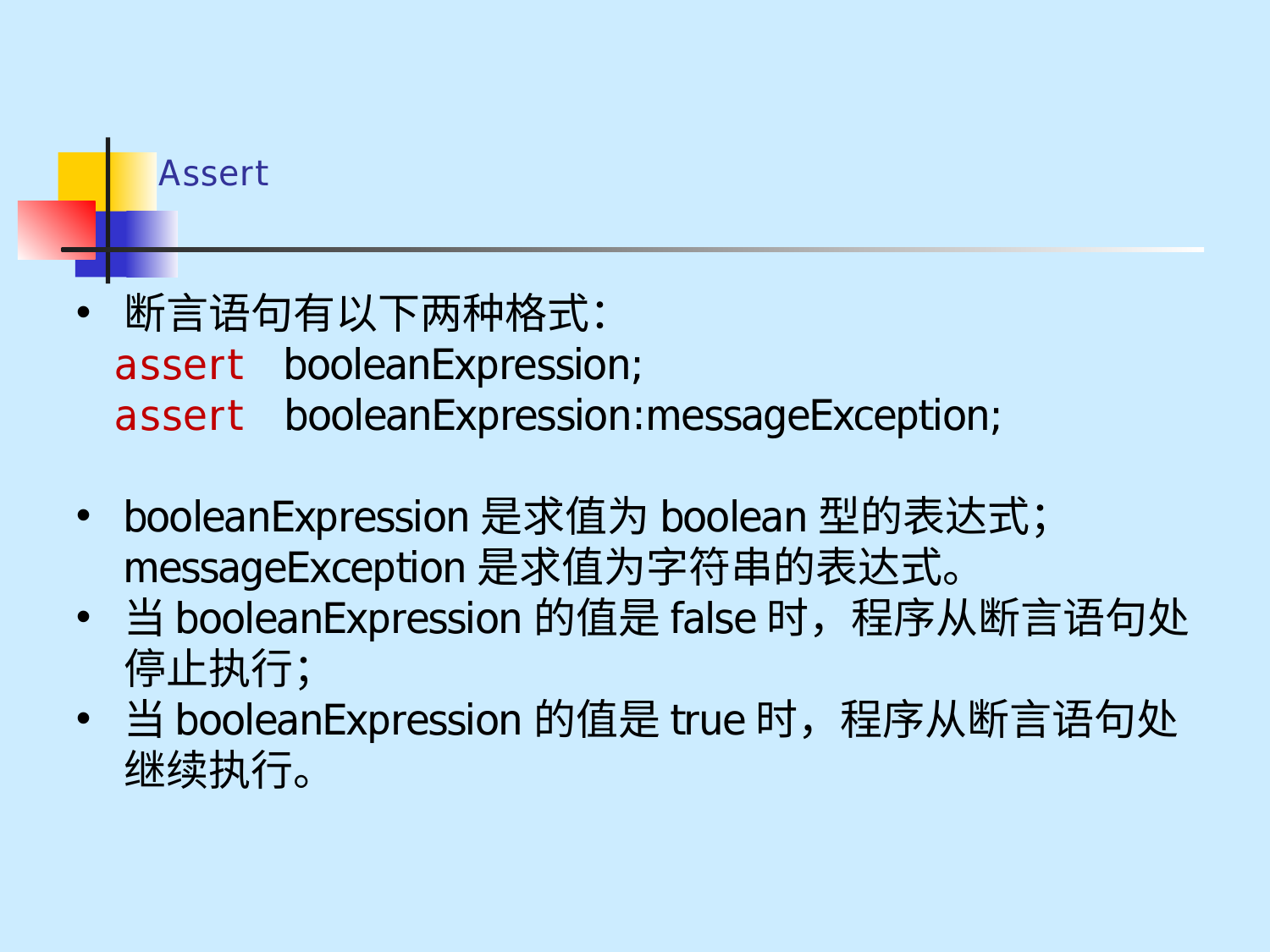

# Assert
断言语句有以下两种格式：
   assert   booleanExpression;
   assert   booleanExpression:messageException;

booleanExpression是求值为boolean型的表达式；messageException是求值为字符串的表达式。
当booleanExpression的值是false时，程序从断言语句处停止执行；
当booleanExpression的值是true时，程序从断言语句处继续执行。